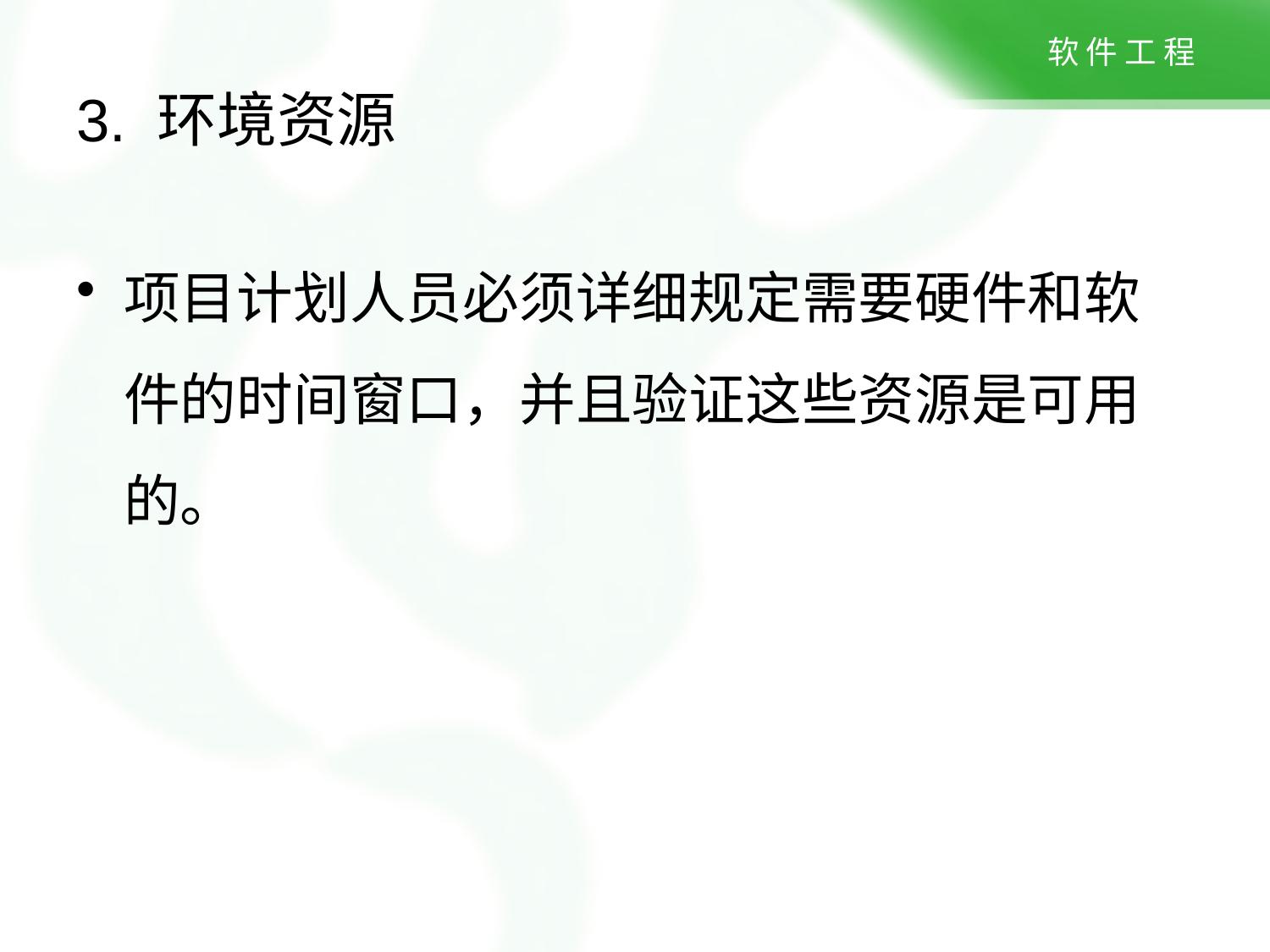

# 3. 环境资源
项目计划人员必须详细规定需要硬件和软件的时间窗口，并且验证这些资源是可用的。